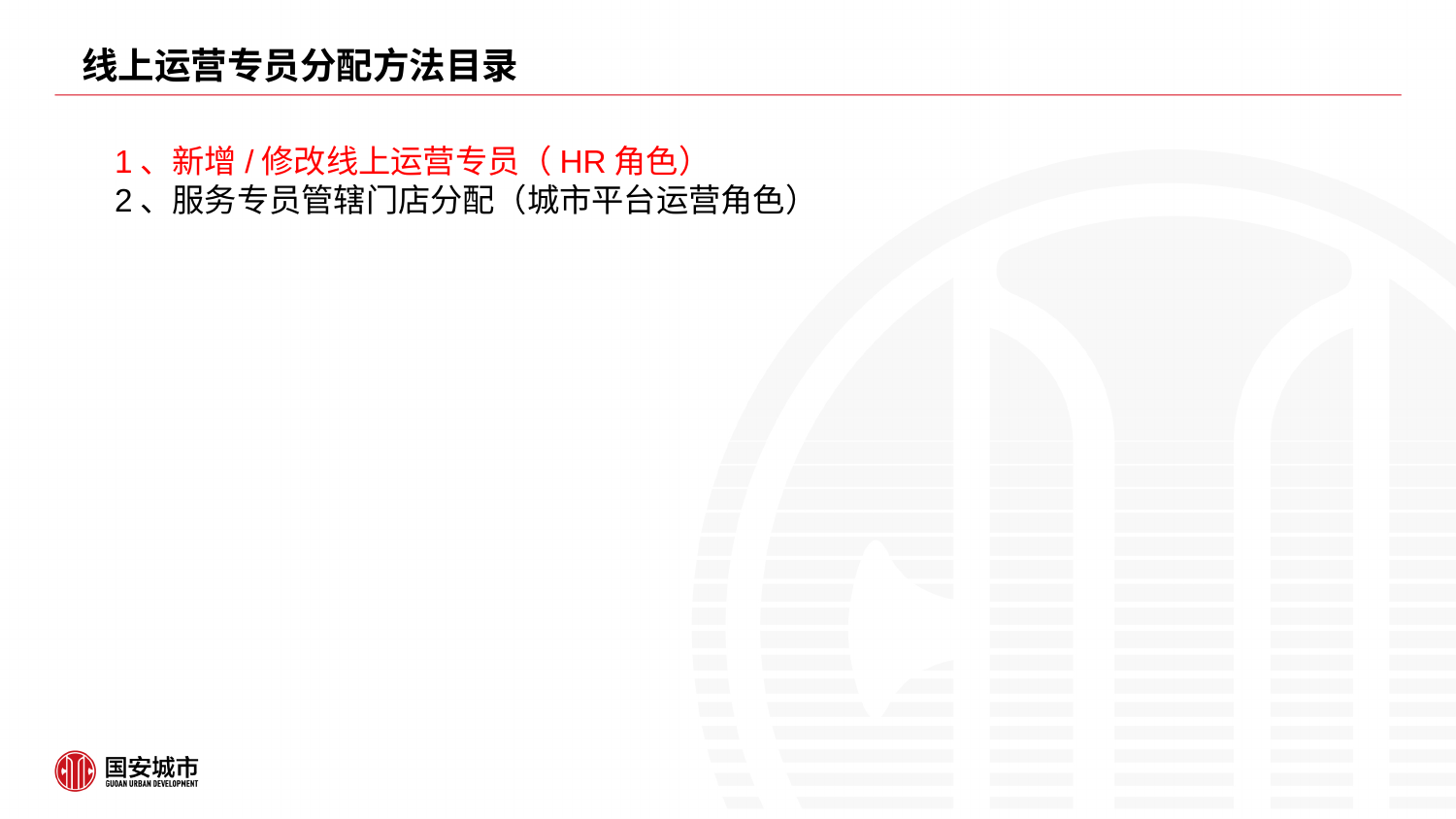

# 线上运营专员分配方法目录
1、新增/修改线上运营专员（HR角色）
2、服务专员管辖门店分配（城市平台运营角色）